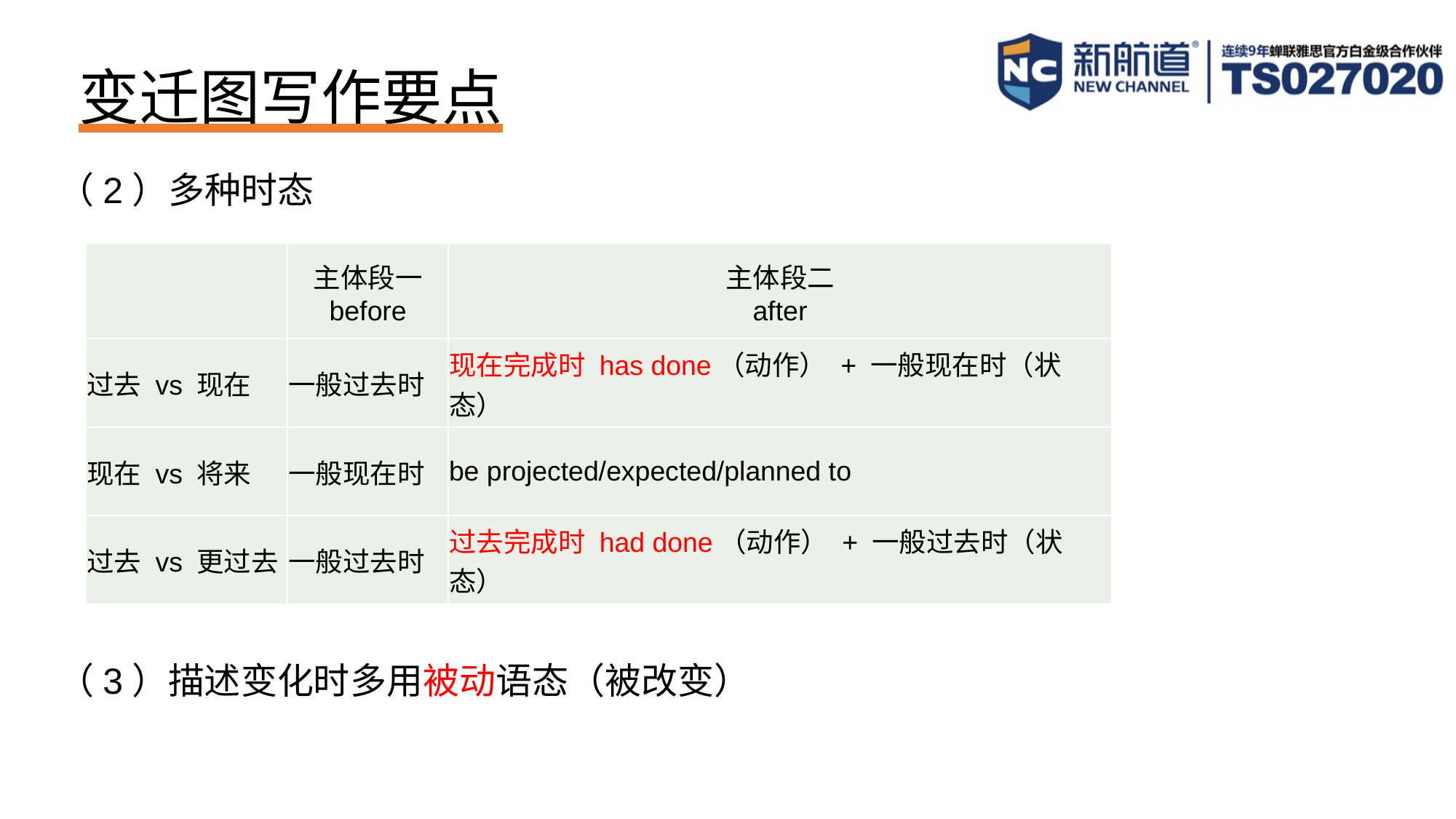

# 变迁图写作要点
（2）多种时态
|  | 主体段一 before | 主体段二 after |
| --- | --- | --- |
| 过去 vs 现在 | 一般过去时 | 现在完成时 has done（动作） + 一般现在时（状态） |
| 现在 vs 将来 | 一般现在时 | be projected/expected/planned to |
| 过去 vs 更过去 | 一般过去时 | 过去完成时 had done（动作） + 一般过去时（状态） |
（3）描述变化时多用被动语态（被改变）